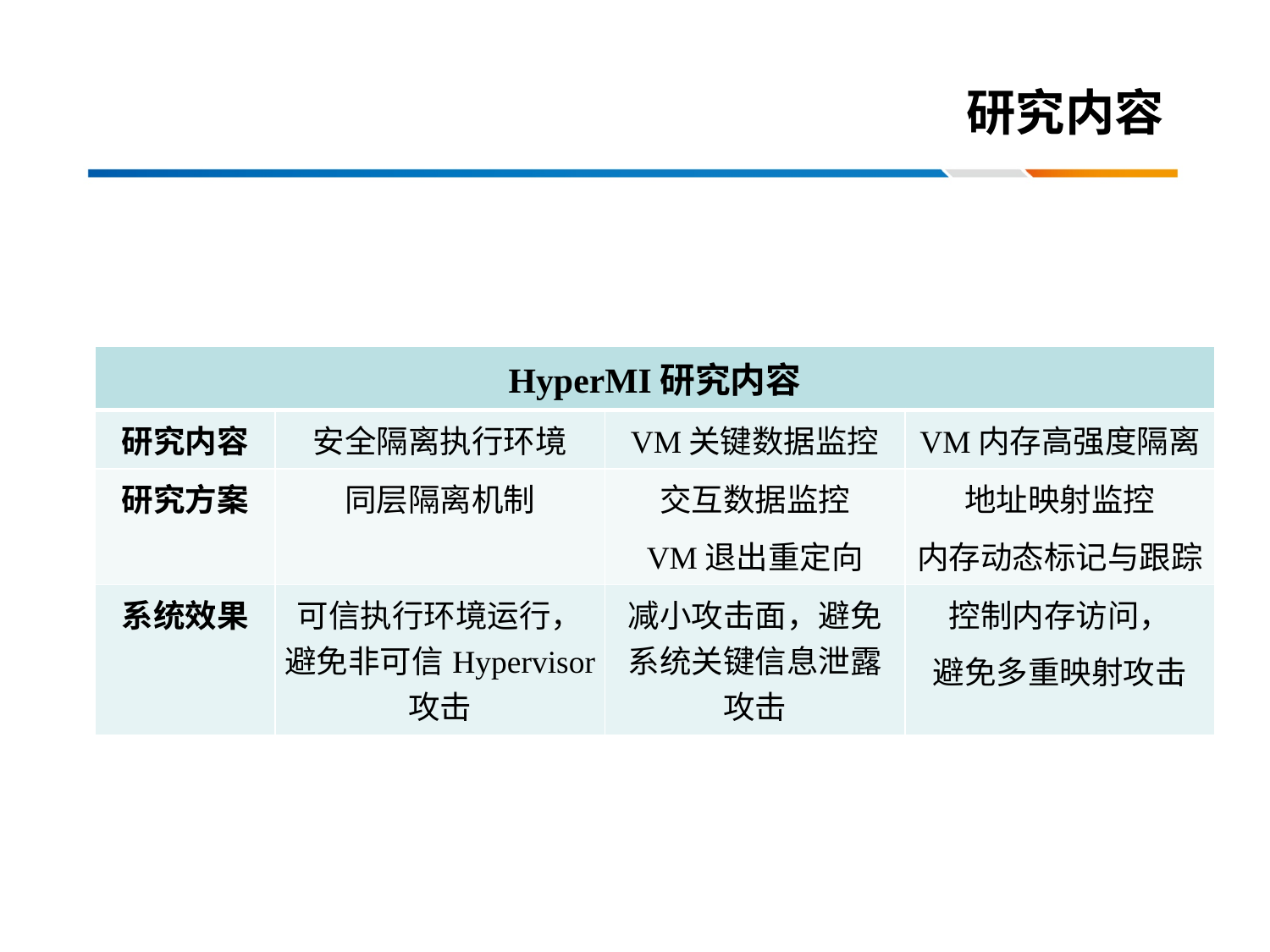

# 研究内容
| HyperMI研究内容 |  |  |  |
| --- | --- | --- | --- |
| 研究内容 | 安全隔离执行环境 | VM关键数据监控 | VM内存高强度隔离 |
| 研究方案 | 同层隔离机制 | 交互数据监控 VM退出重定向 | 地址映射监控 内存动态标记与跟踪 |
| 系统效果 | 可信执行环境运行，避免非可信Hypervisor攻击 | 减小攻击面，避免系统关键信息泄露攻击 | 控制内存访问， 避免多重映射攻击 |